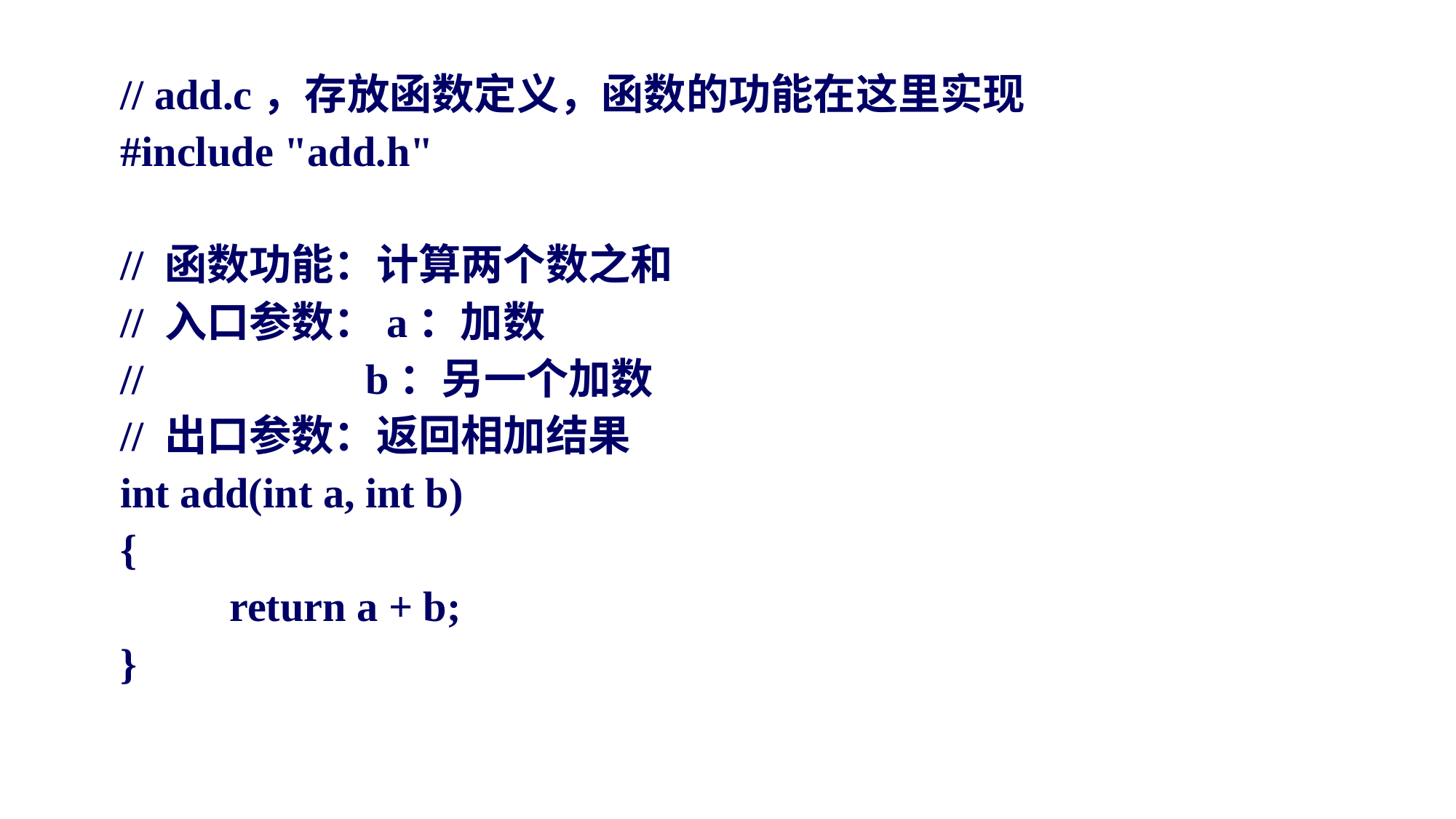

// add.c，存放函数定义，函数的功能在这里实现
#include "add.h"

// 函数功能：计算两个数之和
// 入口参数：a：加数
//                     b：另一个加数
// 出口参数：返回相加结果
int add(int a, int b)
{
	return a + b;
}